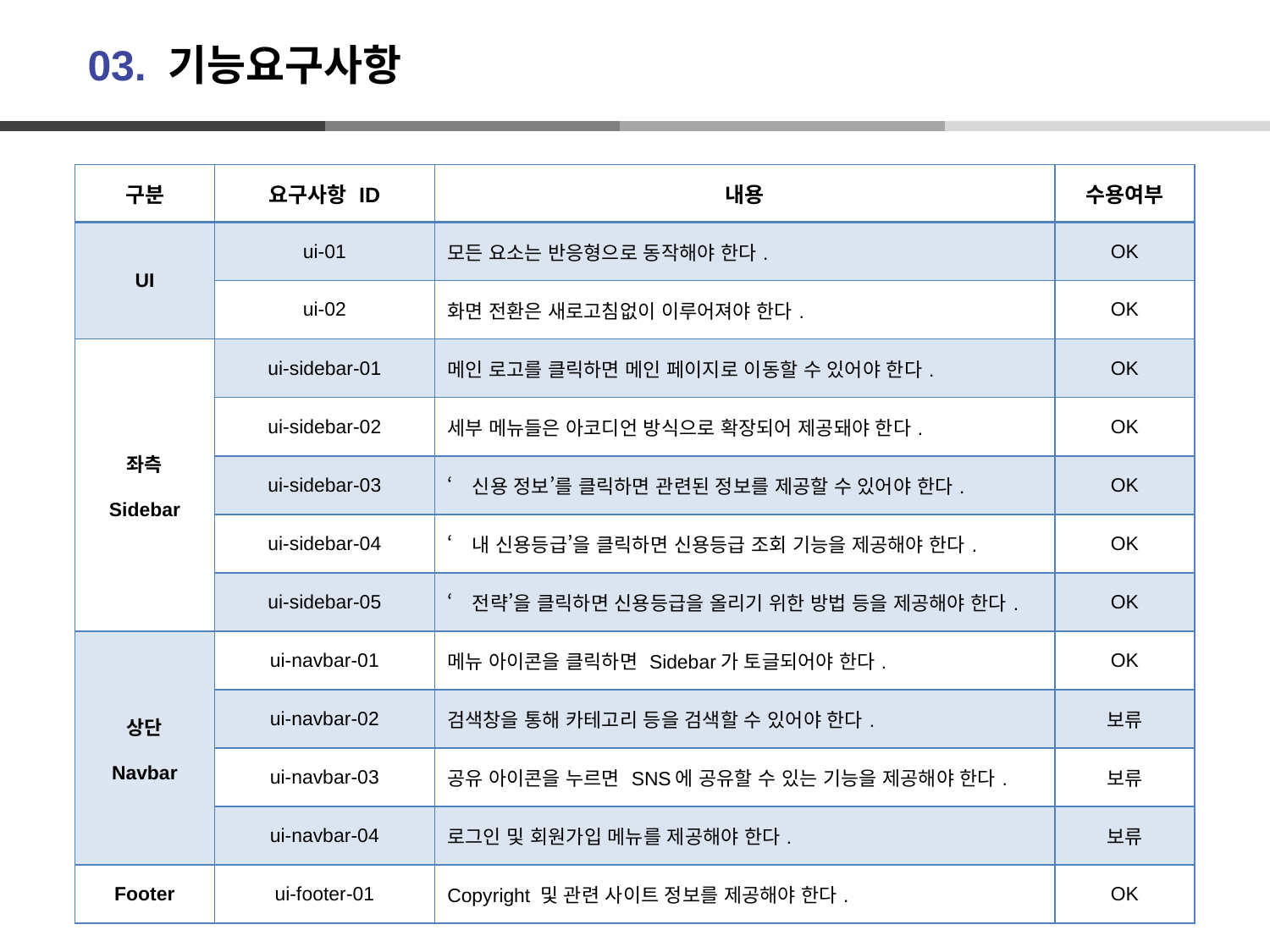

# 03. 기능요구사항
| 구분 | 요구사항 ID | 내용 | 수용여부 |
| --- | --- | --- | --- |
| UI | ui-01 | 모든 요소는 반응형으로 동작해야 한다. | OK |
|  | ui-02 | 화면 전환은 새로고침없이 이루어져야 한다. | OK |
| 좌측 Sidebar | ui-sidebar-01 | 메인 로고를 클릭하면 메인 페이지로 이동할 수 있어야 한다. | OK |
|  | ui-sidebar-02 | 세부 메뉴들은 아코디언 방식으로 확장되어 제공돼야 한다. | OK |
|  | ui-sidebar-03 | ‘신용 정보’를 클릭하면 관련된 정보를 제공할 수 있어야 한다. | OK |
|  | ui-sidebar-04 | ‘내 신용등급’을 클릭하면 신용등급 조회 기능을 제공해야 한다. | OK |
|  | ui-sidebar-05 | ‘전략’을 클릭하면 신용등급을 올리기 위한 방법 등을 제공해야 한다. | OK |
| 상단 Navbar | ui-navbar-01 | 메뉴 아이콘을 클릭하면 Sidebar가 토글되어야 한다. | OK |
|  | ui-navbar-02 | 검색창을 통해 카테고리 등을 검색할 수 있어야 한다. | 보류 |
|  | ui-navbar-03 | 공유 아이콘을 누르면 SNS에 공유할 수 있는 기능을 제공해야 한다. | 보류 |
|  | ui-navbar-04 | 로그인 및 회원가입 메뉴를 제공해야 한다. | 보류 |
| Footer | ui-footer-01 | Copyright 및 관련 사이트 정보를 제공해야 한다. | OK |